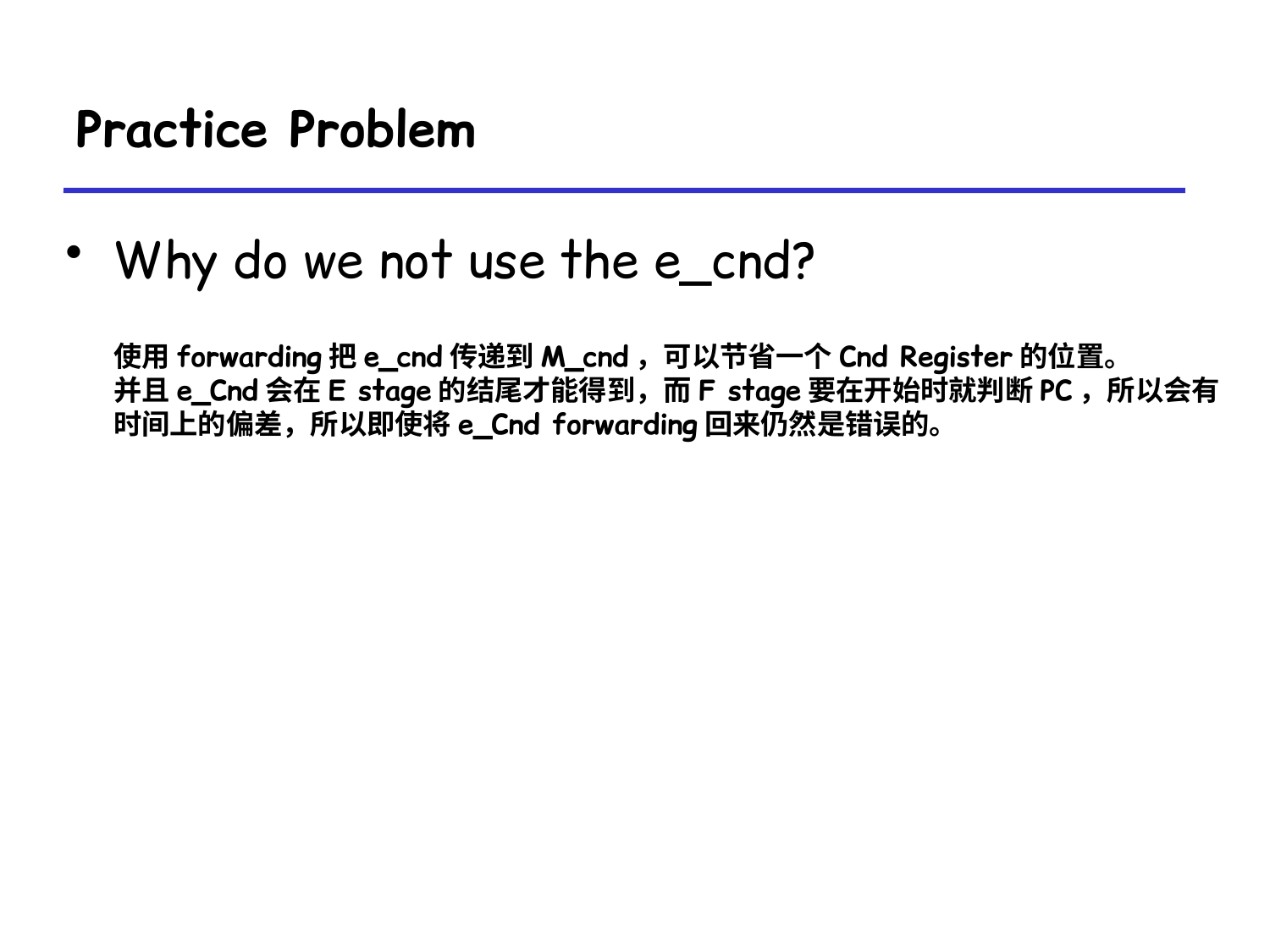

# Practice Problem
Why do we not use the e_cnd?

使用forwarding把e_cnd传递到M_cnd，可以节省一个Cnd Register的位置。
并且e_Cnd会在E stage的结尾才能得到，而F stage要在开始时就判断PC，所以会有
时间上的偏差，所以即使将e_Cnd forwarding回来仍然是错误的。
32